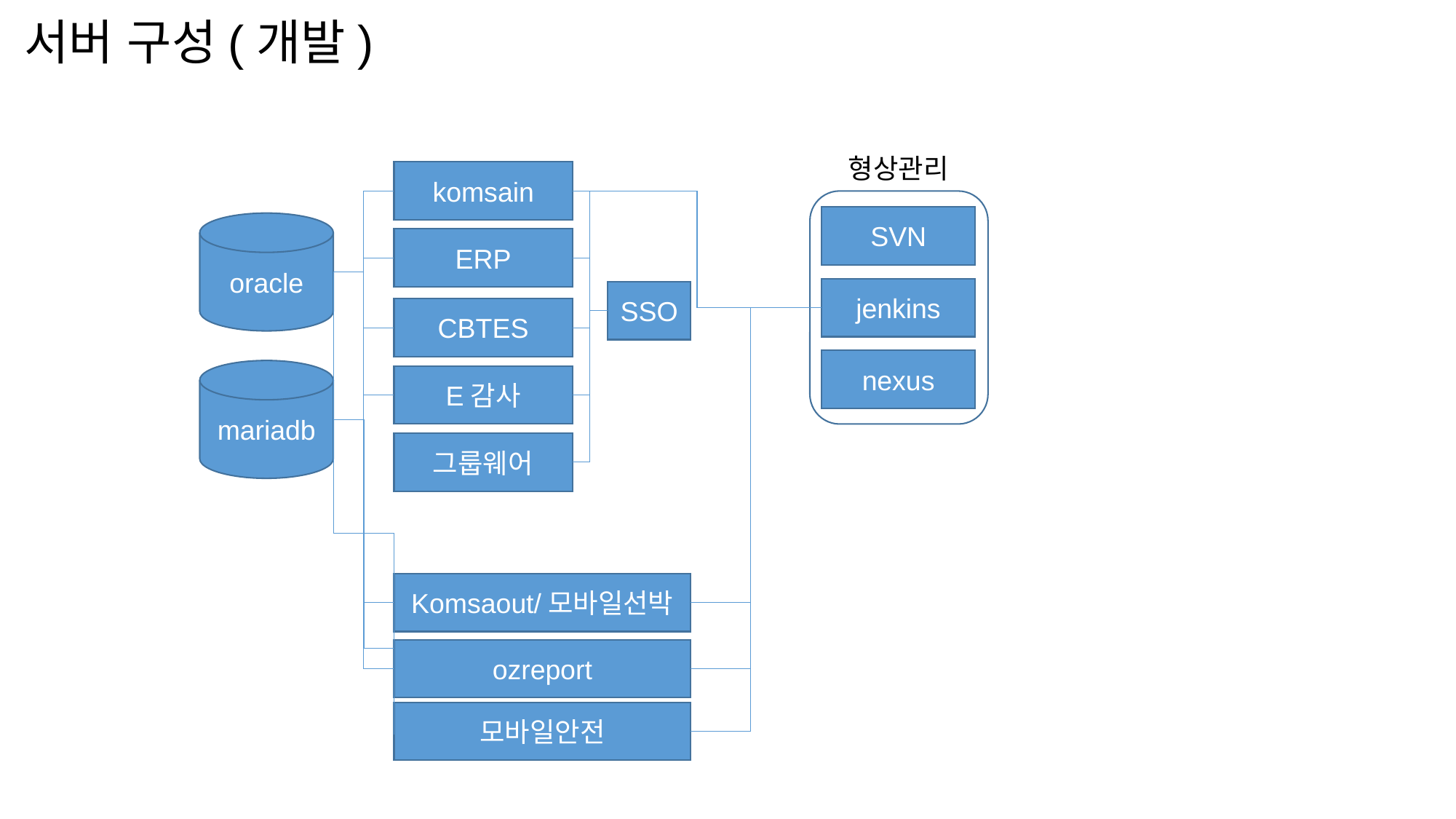

# 서버 구성(개발)
형상관리
komsain

SVN
oracle
ERP
jenkins
SSO
CBTES
nexus
mariadb
E감사
그룹웨어
Komsaout/모바일선박
ozreport
모바일안전